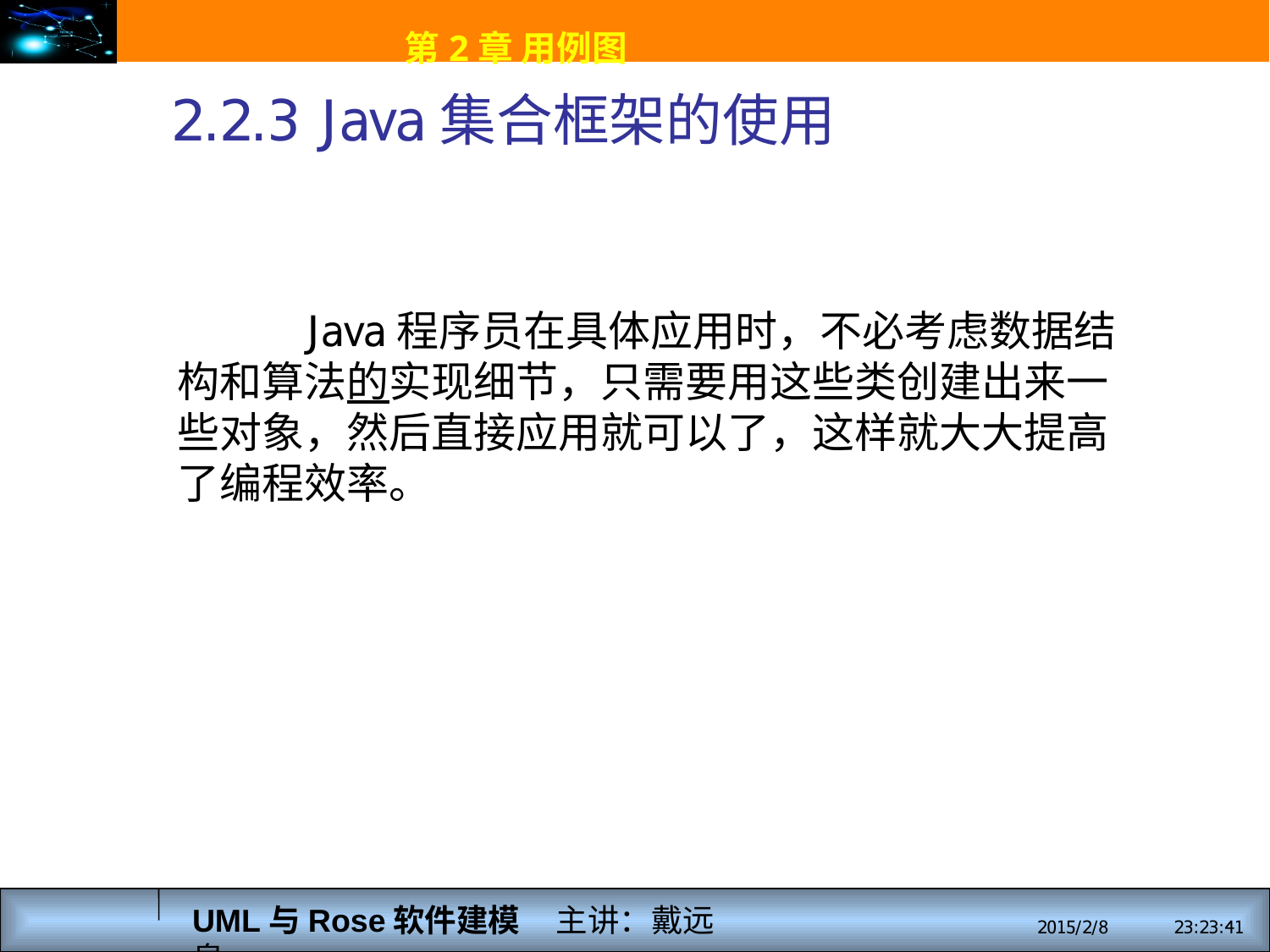

# 2.2.3 Java集合框架的使用

	Java程序员在具体应用时，不必考虑数据结构和算法的实现细节，只需要用这些类创建出来一些对象，然后直接应用就可以了，这样就大大提高了编程效率。